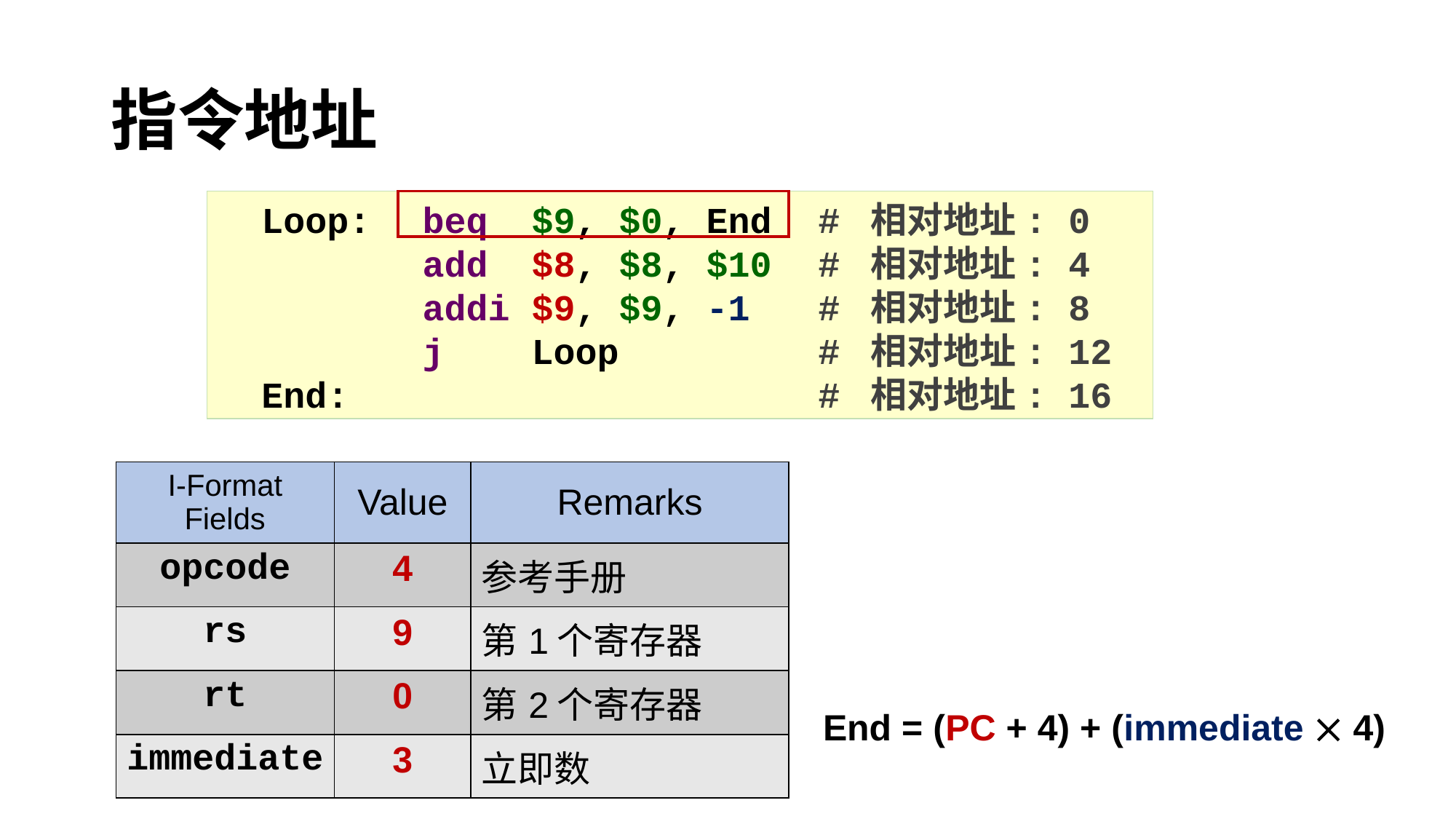

# 指令地址
  Loop:	beq  $9, $0, End 	# 相对地址: 0
     	add  $8, $8, $10 	# 相对地址: 4
     	addi $9, $9, -1  	# 相对地址: 8
    	j    Loop	# 相对地址: 12
  End:	                 	# 相对地址: 16

| I-Format Fields | Value | Remarks |
| --- | --- | --- |
| opcode | 4 | 参考手册 |
| rs | 9 | 第1个寄存器 |
| rt | 0 | 第2个寄存器 |
| immediate | 3 | 立即数 |
End = (PC + 4) + (immediate × 4)